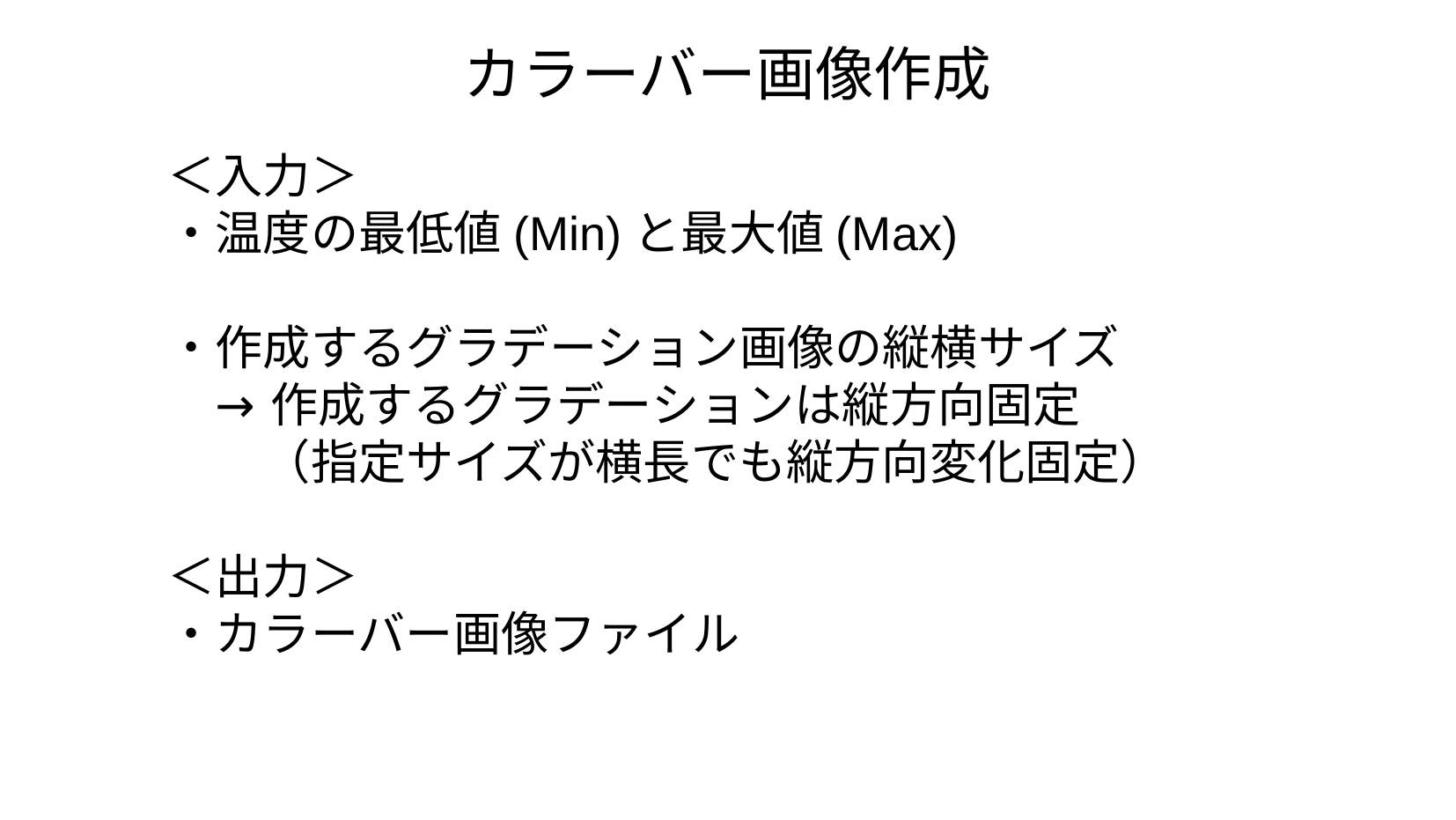

カラーバー画像作成
＜入力＞
・温度の最低値(Min)と最大値(Max)

・作成するグラデーション画像の縦横サイズ
　→ 作成するグラデーションは縦方向固定
　　（指定サイズが横長でも縦方向変化固定）

＜出力＞
・カラーバー画像ファイル